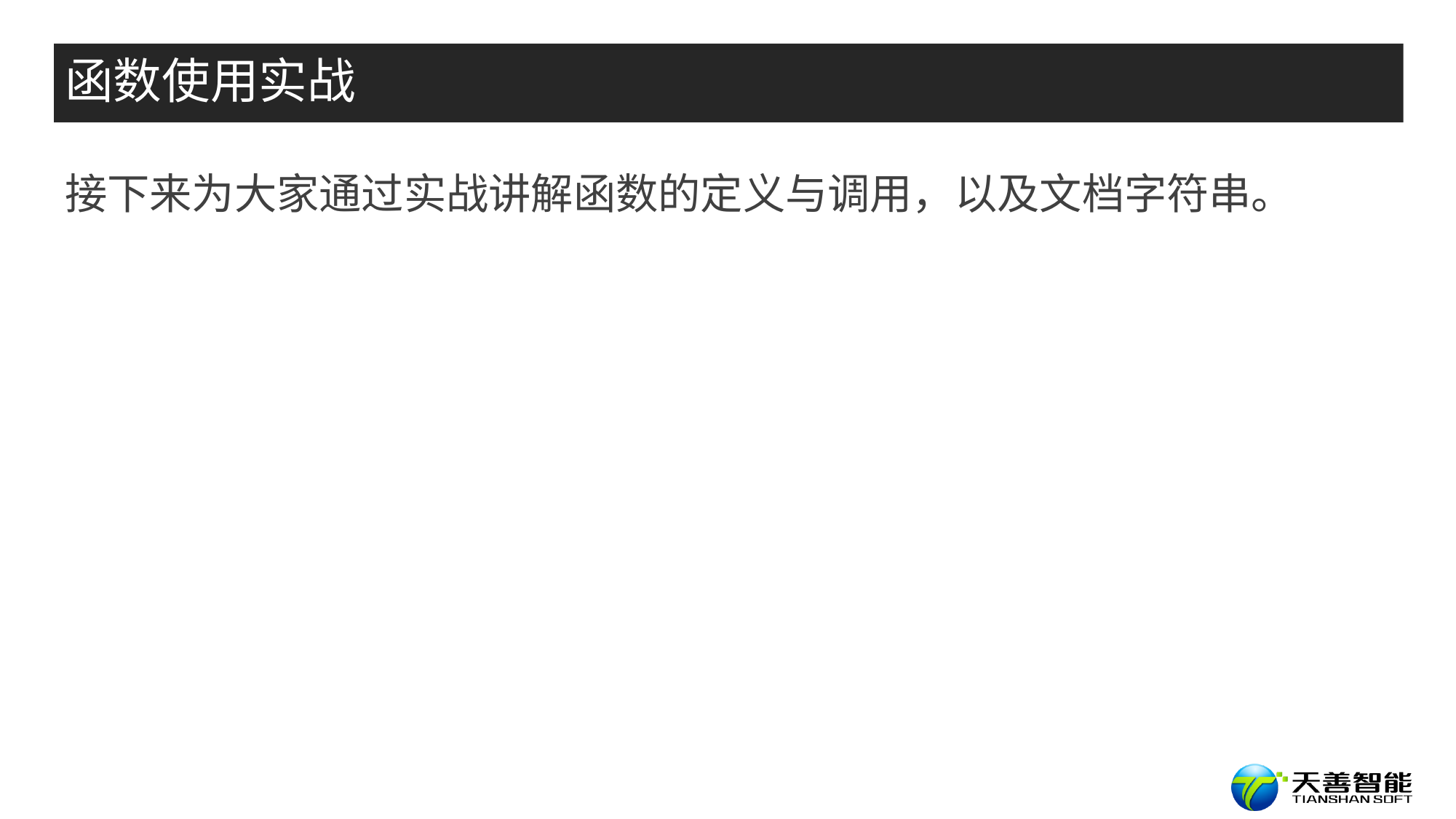

# 函数使用实战
接下来为大家通过实战讲解函数的定义与调用，以及文档字符串。